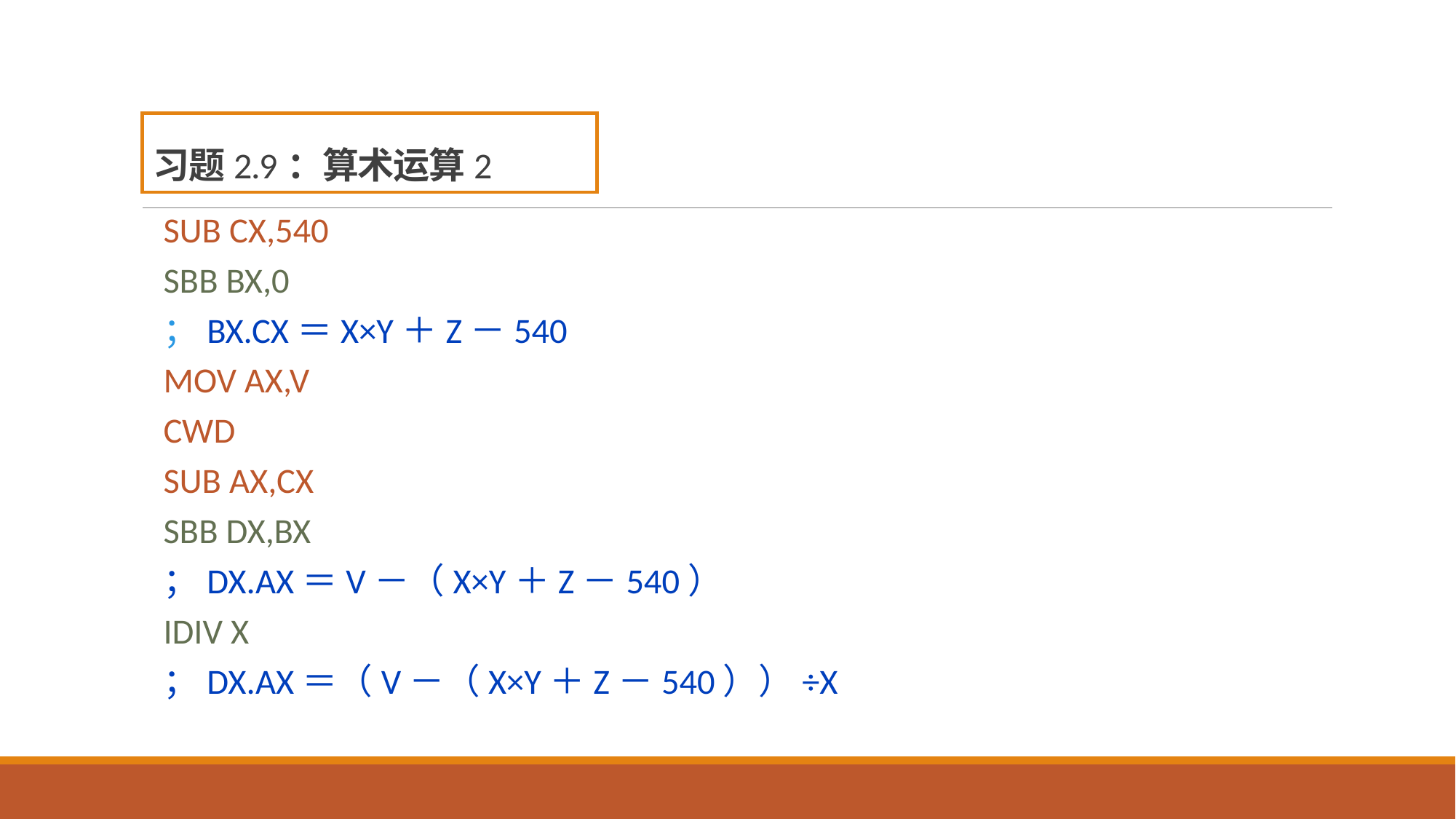

# 习题2.9：算术运算2
SUB CX,540
SBB BX,0
；BX.CX＝X×Y＋Z－540
MOV AX,V
CWD
SUB AX,CX
SBB DX,BX
；DX.AX＝V－（X×Y＋Z－540）
IDIV X
；DX.AX＝（V－（X×Y＋Z－540））÷X